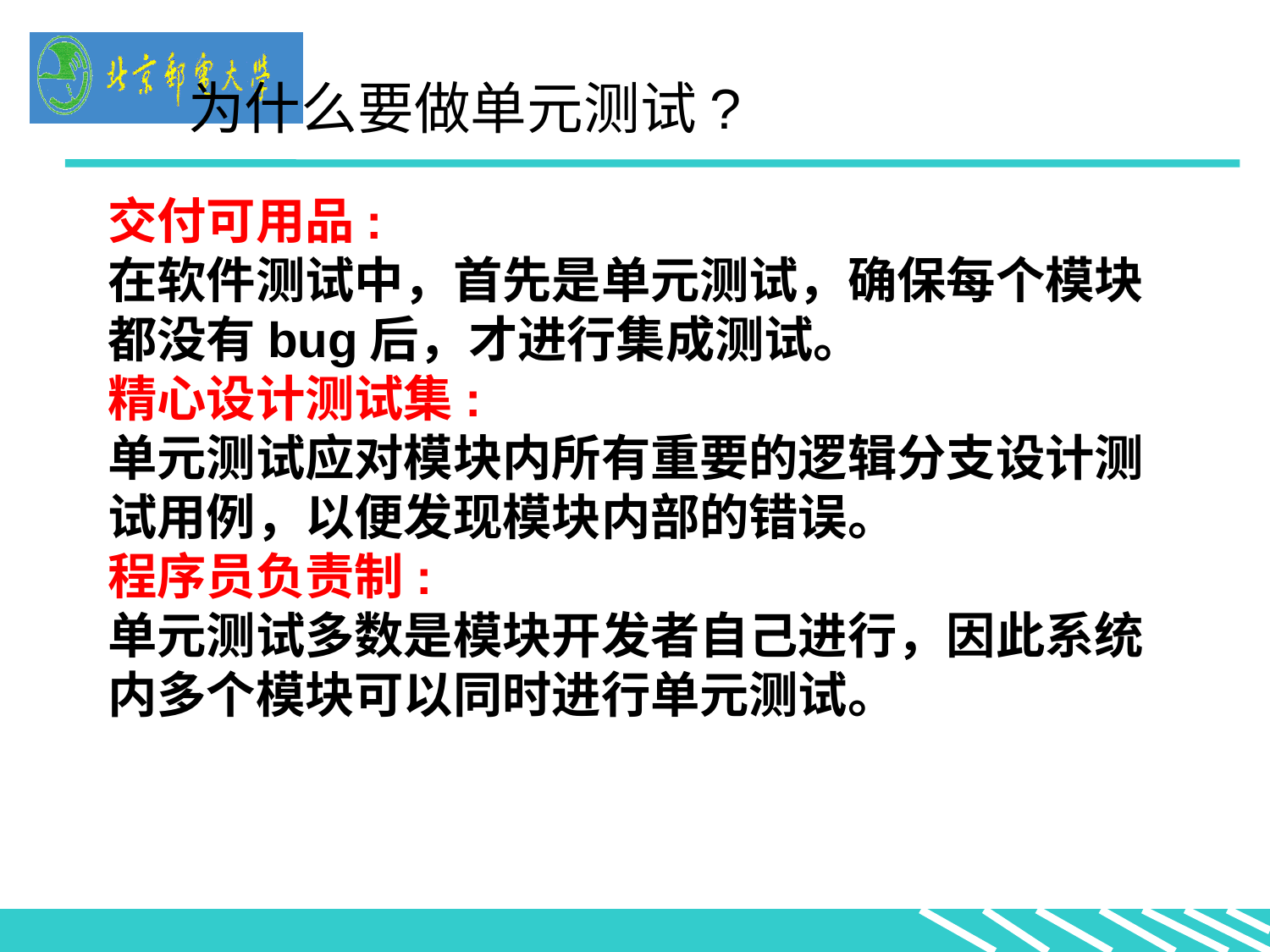

为什么要做单元测试?
交付可用品:
在软件测试中，首先是单元测试，确保每个模块都没有bug后，才进行集成测试。
精心设计测试集:
单元测试应对模块内所有重要的逻辑分支设计测试用例，以便发现模块内部的错误。
程序员负责制:
单元测试多数是模块开发者自己进行，因此系统内多个模块可以同时进行单元测试。